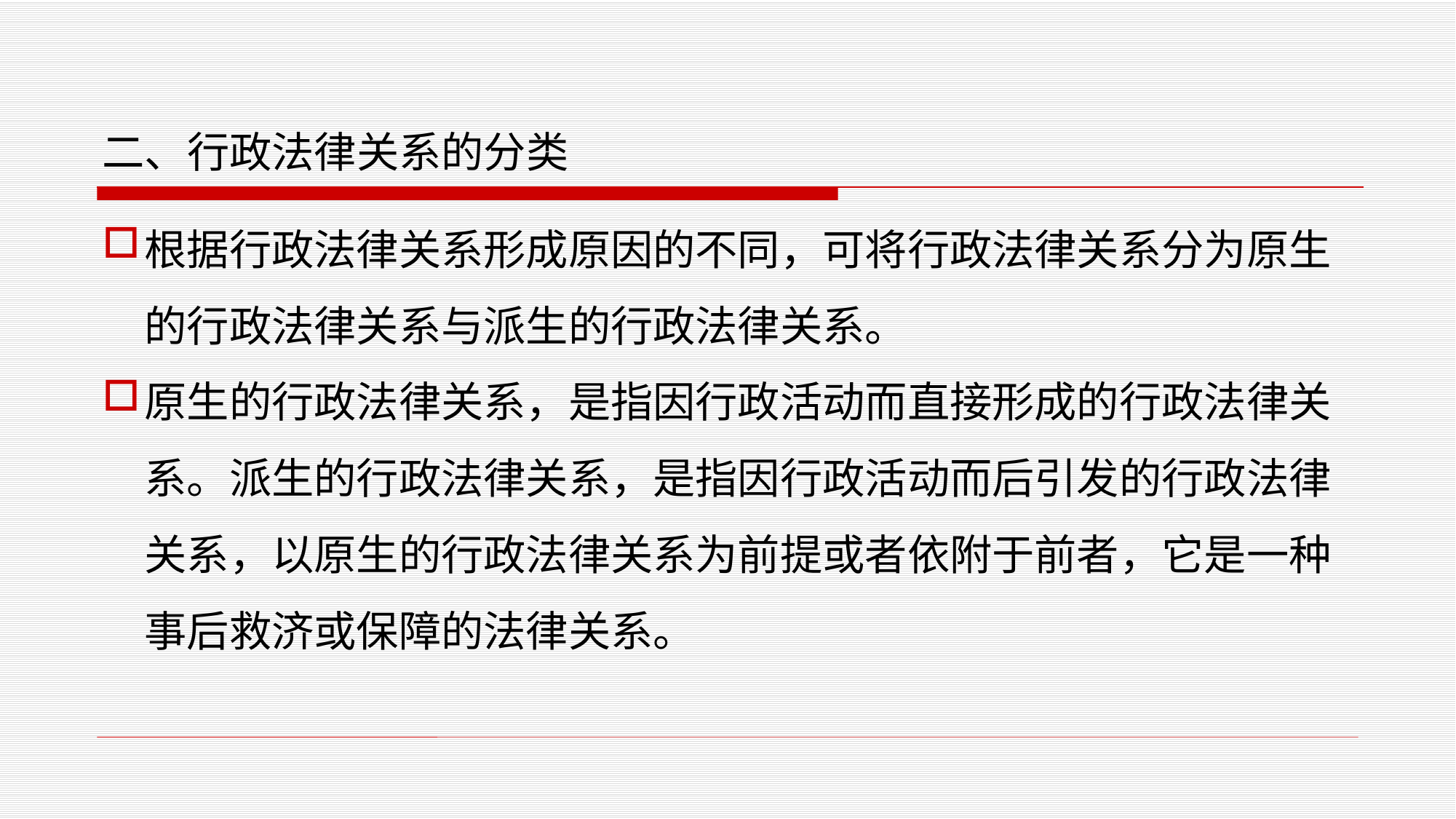

# 二、行政法律关系的分类
根据行政法律关系形成原因的不同，可将行政法律关系分为原生的行政法律关系与派生的行政法律关系。
原生的行政法律关系，是指因行政活动而直接形成的行政法律关系。派生的行政法律关系，是指因行政活动而后引发的行政法律关系，以原生的行政法律关系为前提或者依附于前者，它是一种事后救济或保障的法律关系。